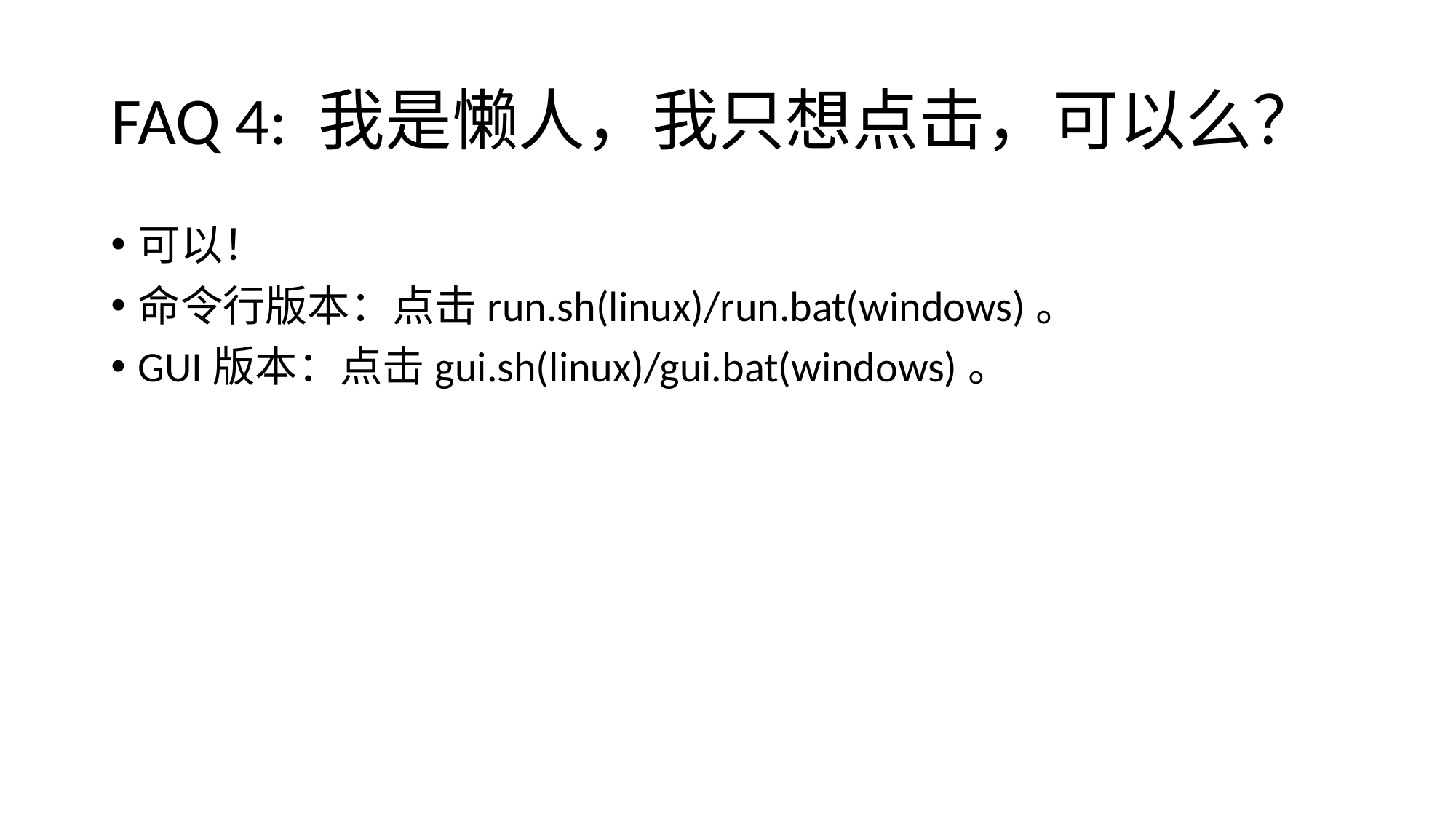

# FAQ 4: 我是懒人，我只想点击，可以么？
可以！
命令行版本：点击run.sh(linux)/run.bat(windows)。
GUI版本：点击gui.sh(linux)/gui.bat(windows)。